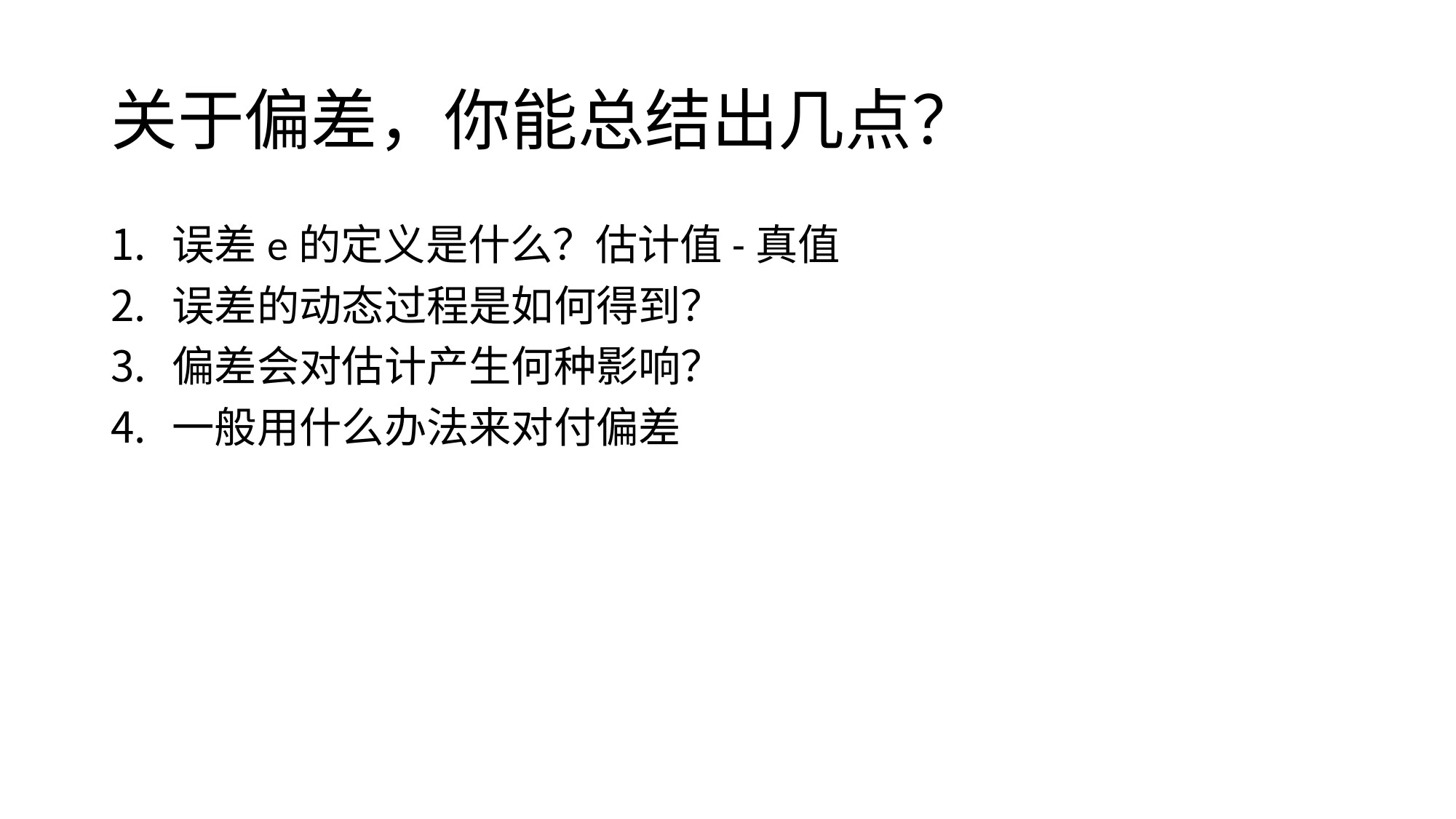

# 关于偏差，你能总结出几点？
误差e的定义是什么？估计值-真值
误差的动态过程是如何得到？
偏差会对估计产生何种影响？
一般用什么办法来对付偏差